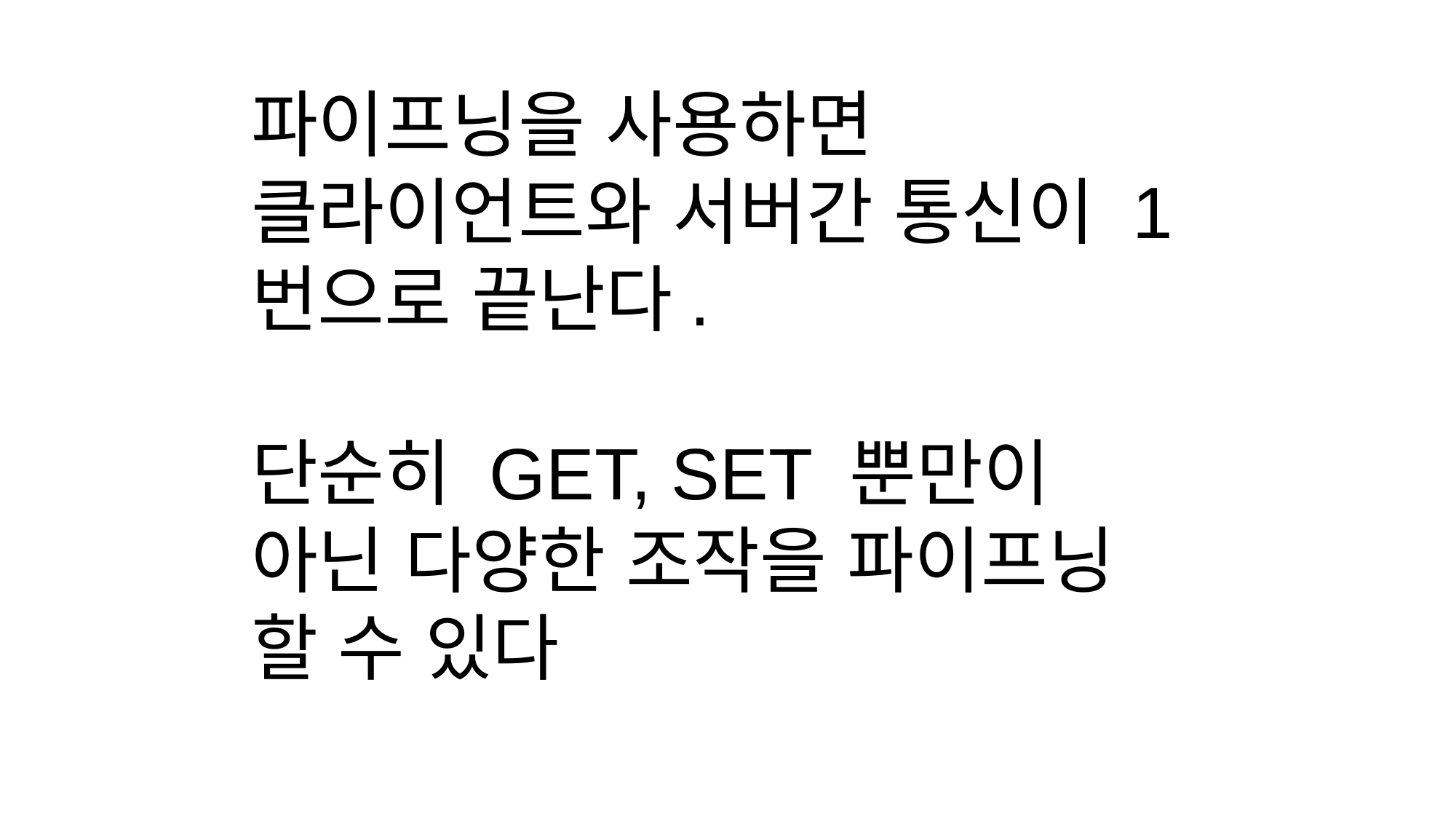

파이프닝을 사용하면 클라이언트와 서버간 통신이 1번으로 끝난다.

단순히 GET, SET 뿐만이 아닌 다양한 조작을 파이프닝 할 수 있다